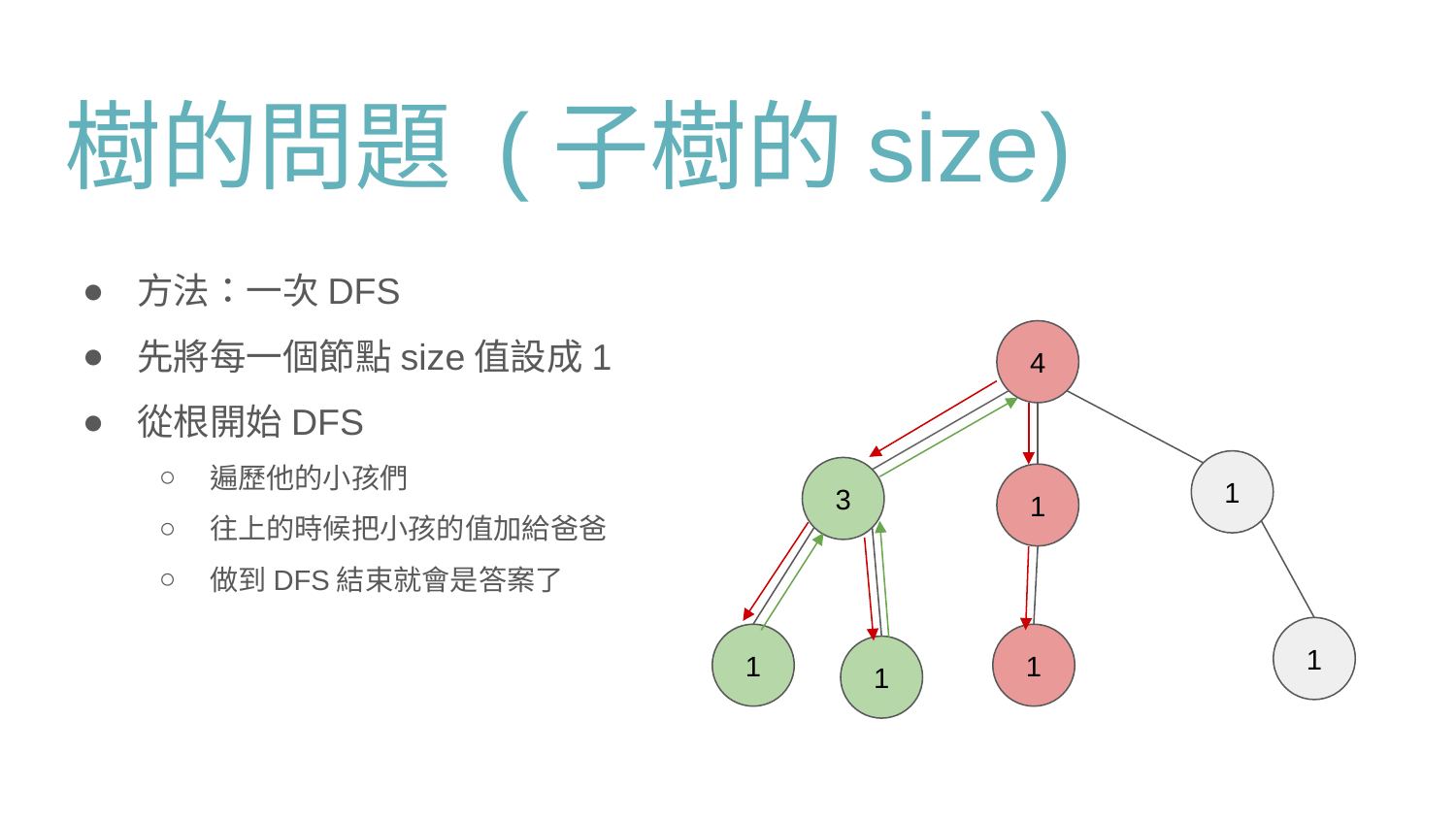

# 樹的問題 (子樹的size)
方法：一次DFS
先將每一個節點size值設成1
從根開始DFS
遍歷他的小孩們
往上的時候把小孩的值加給爸爸
做到DFS結束就會是答案了

4
1
3
1
1
1
1
1